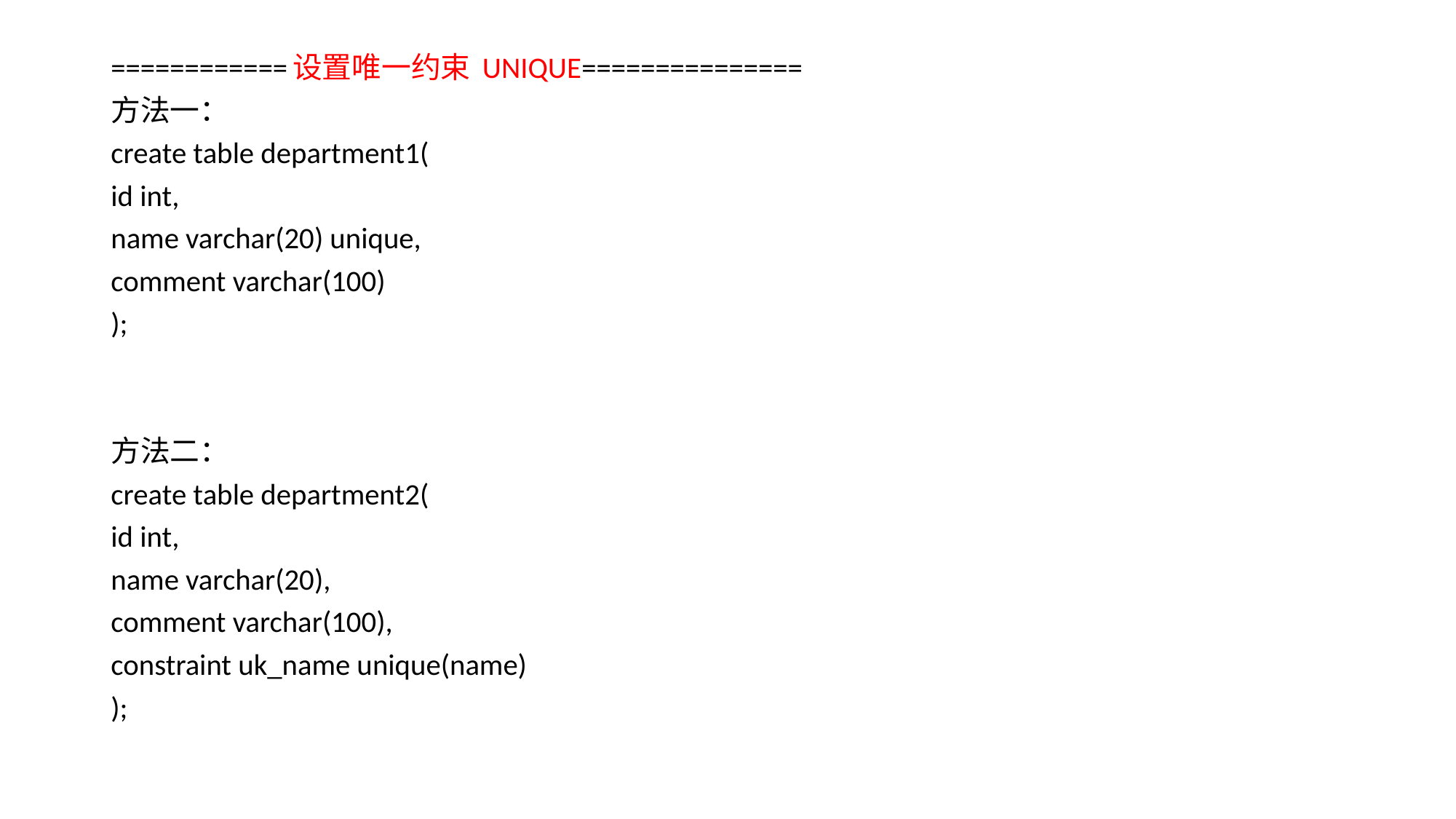

============设置唯一约束 UNIQUE===============
方法一：
create table department1(
id int,
name varchar(20) unique,
comment varchar(100)
);

方法二：
create table department2(
id int,
name varchar(20),
comment varchar(100),
constraint uk_name unique(name)
);